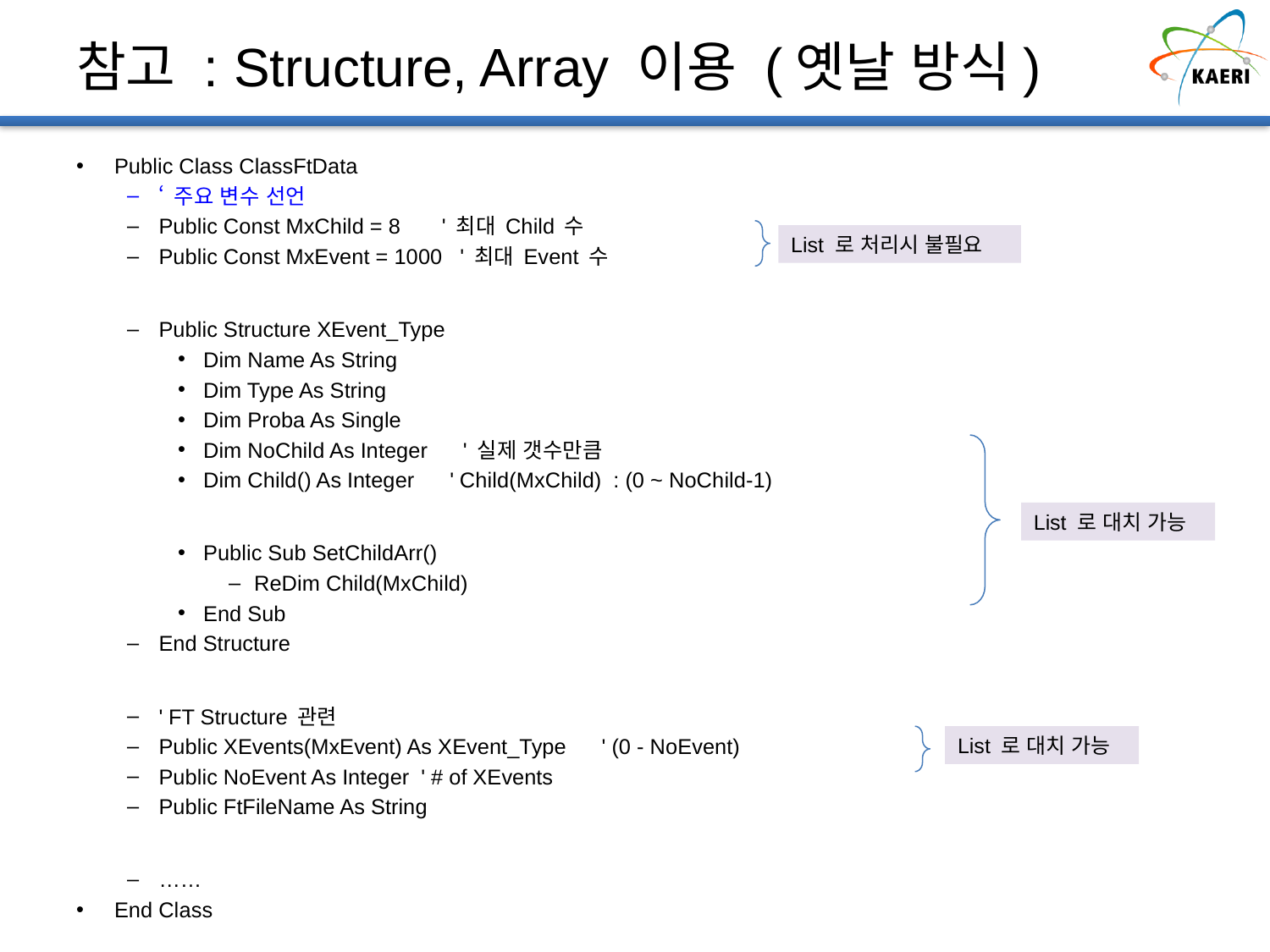

# 참고 : Structure, Array 이용 (옛날 방식)
Public Class ClassFtData
‘ 주요 변수 선언
Public Const MxChild = 8       ' 최대 Child 수
Public Const MxEvent = 1000   ' 최대 Event 수

Public Structure XEvent_Type
Dim Name As String
Dim Type As String
Dim Proba As Single
Dim NoChild As Integer      ' 실제 갯수만큼
Dim Child() As Integer      ' Child(MxChild)  : (0 ~ NoChild-1)

Public Sub SetChildArr()
ReDim Child(MxChild)
End Sub
End Structure

' FT Structure 관련
Public XEvents(MxEvent) As XEvent_Type      ' (0 - NoEvent)
Public NoEvent As Integer  ' # of XEvents
Public FtFileName As String

……
End Class

List 로 처리시 불필요

List 로 대치 가능

List 로 대치 가능